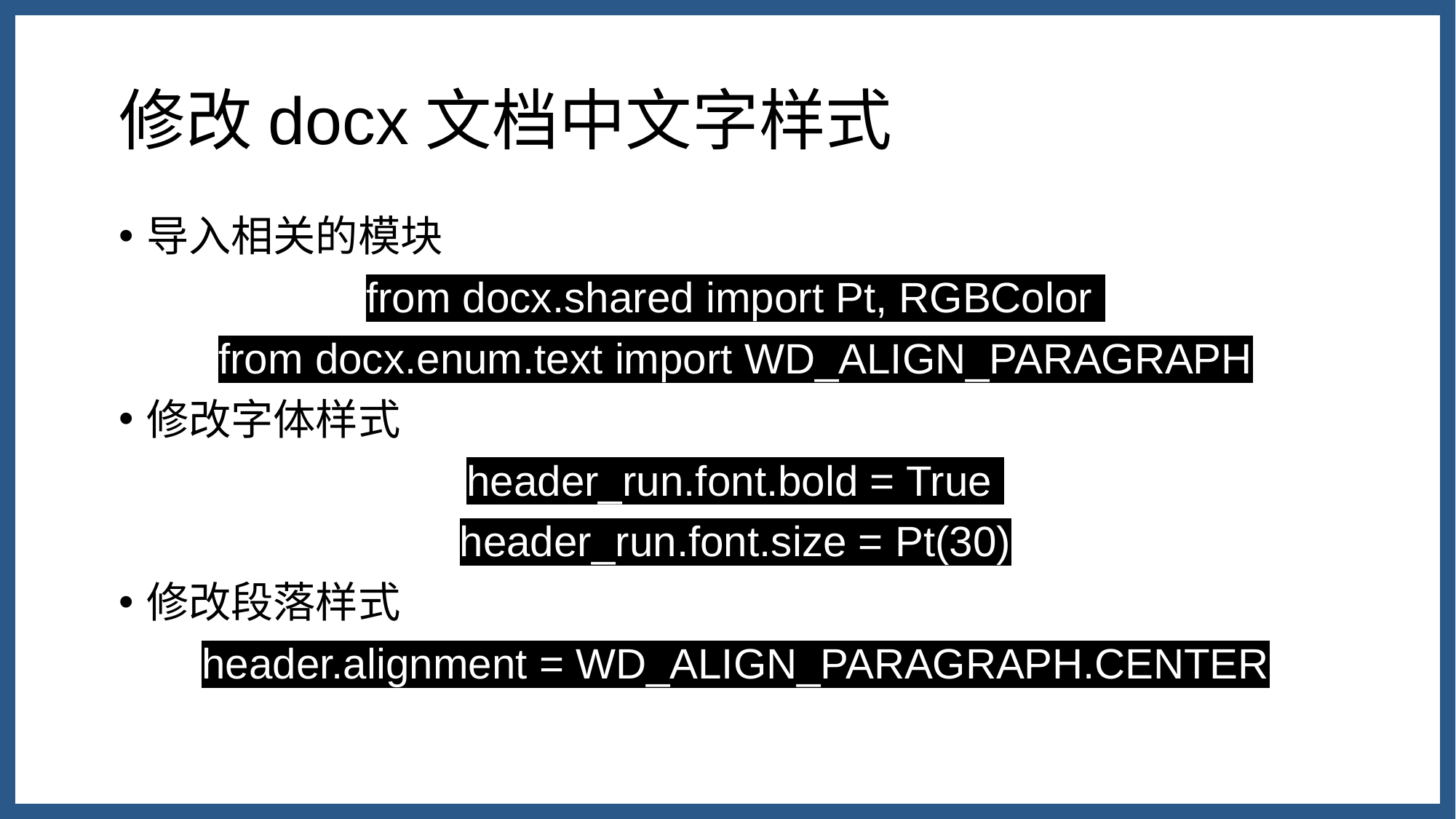

修改docx文档中文字样式
导入相关的模块
from docx.shared import Pt, RGBColor
from docx.enum.text import WD_ALIGN_PARAGRAPH
修改字体样式
header_run.font.bold = True
header_run.font.size = Pt(30)
修改段落样式
header.alignment = WD_ALIGN_PARAGRAPH.CENTER